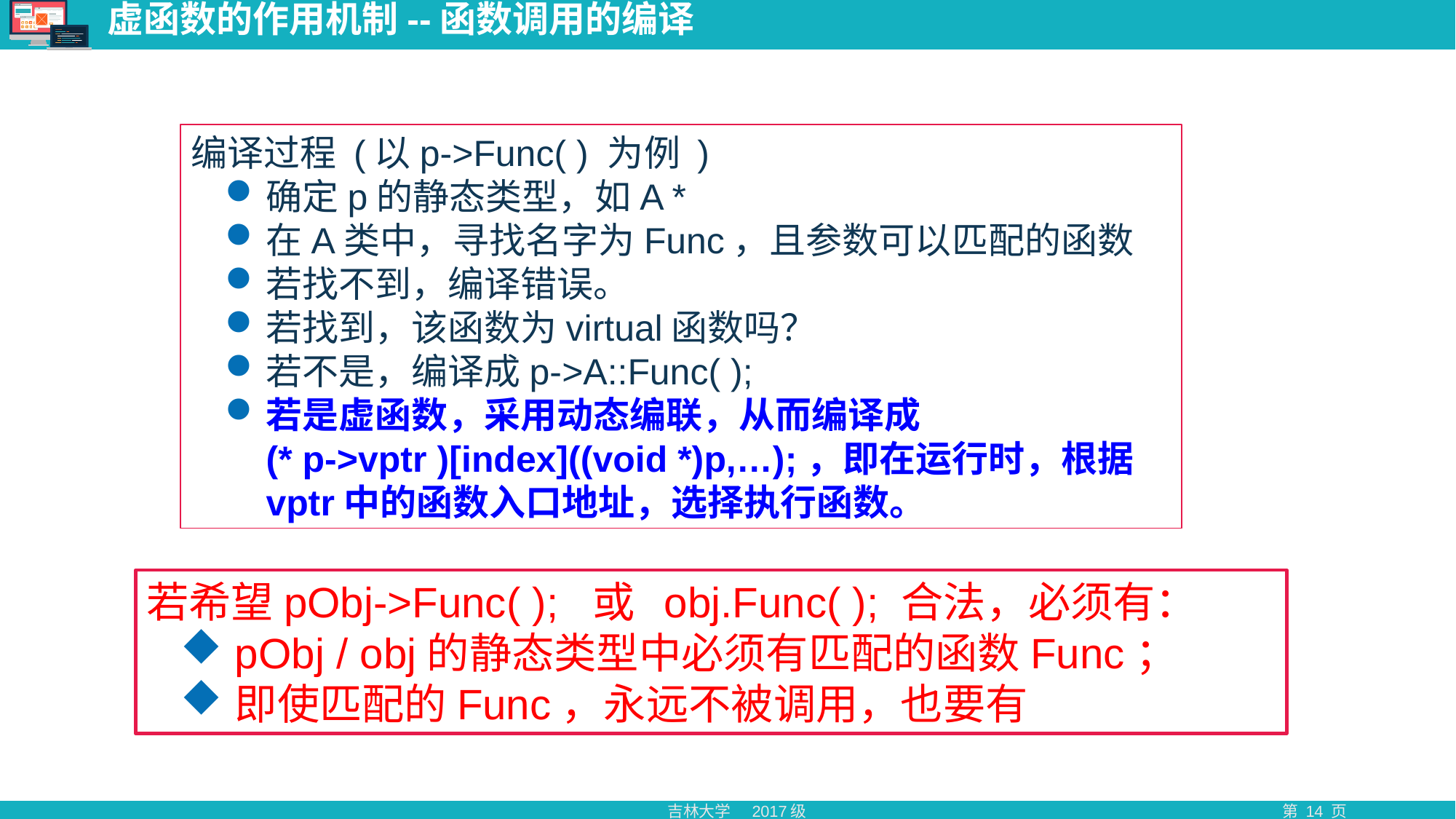

# 虚函数的作用机制--函数调用的编译
编译过程 (以p->Func( ) 为例 )
确定p的静态类型，如A *
在A类中，寻找名字为Func，且参数可以匹配的函数
若找不到，编译错误。
若找到，该函数为virtual函数吗？
若不是，编译成p->A::Func( );
若是虚函数，采用动态编联，从而编译成
(* p->vptr )[index]((void *)p,…);，即在运行时，根据vptr中的函数入口地址，选择执行函数。
若希望pObj->Func( );  或  obj.Func( ); 合法，必须有：
pObj / obj的静态类型中必须有匹配的函数Func；
即使匹配的Func，永远不被调用，也要有